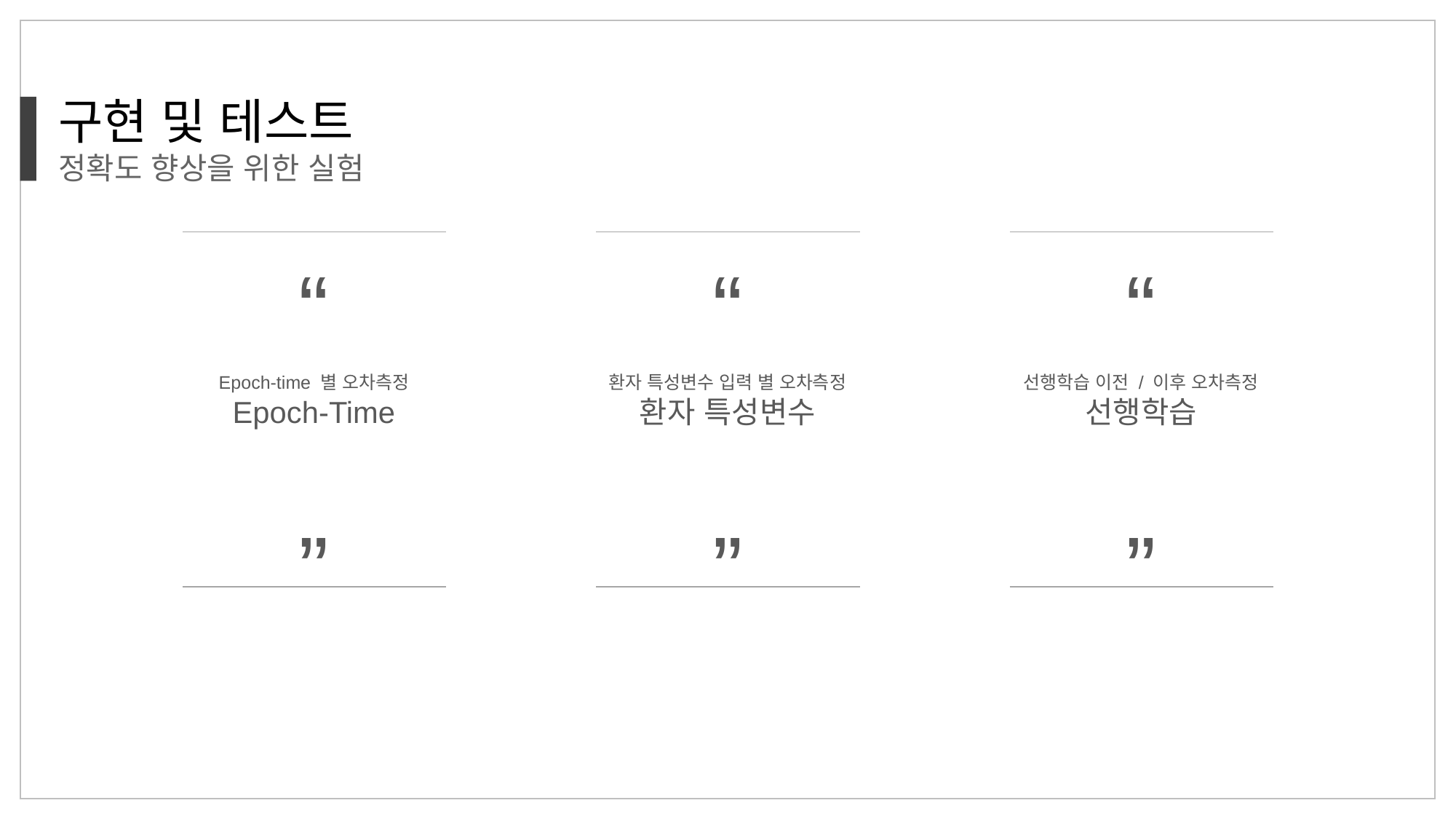

구현 및 테스트
정확도 향상을 위한 실험

Epoch-time 별 오차측정
Epoch-Time
“
”
환자 특성변수 입력 별 오차측정
환자 특성변수
“
”
선행학습 이전 / 이후 오차측정
선행학습
“
”